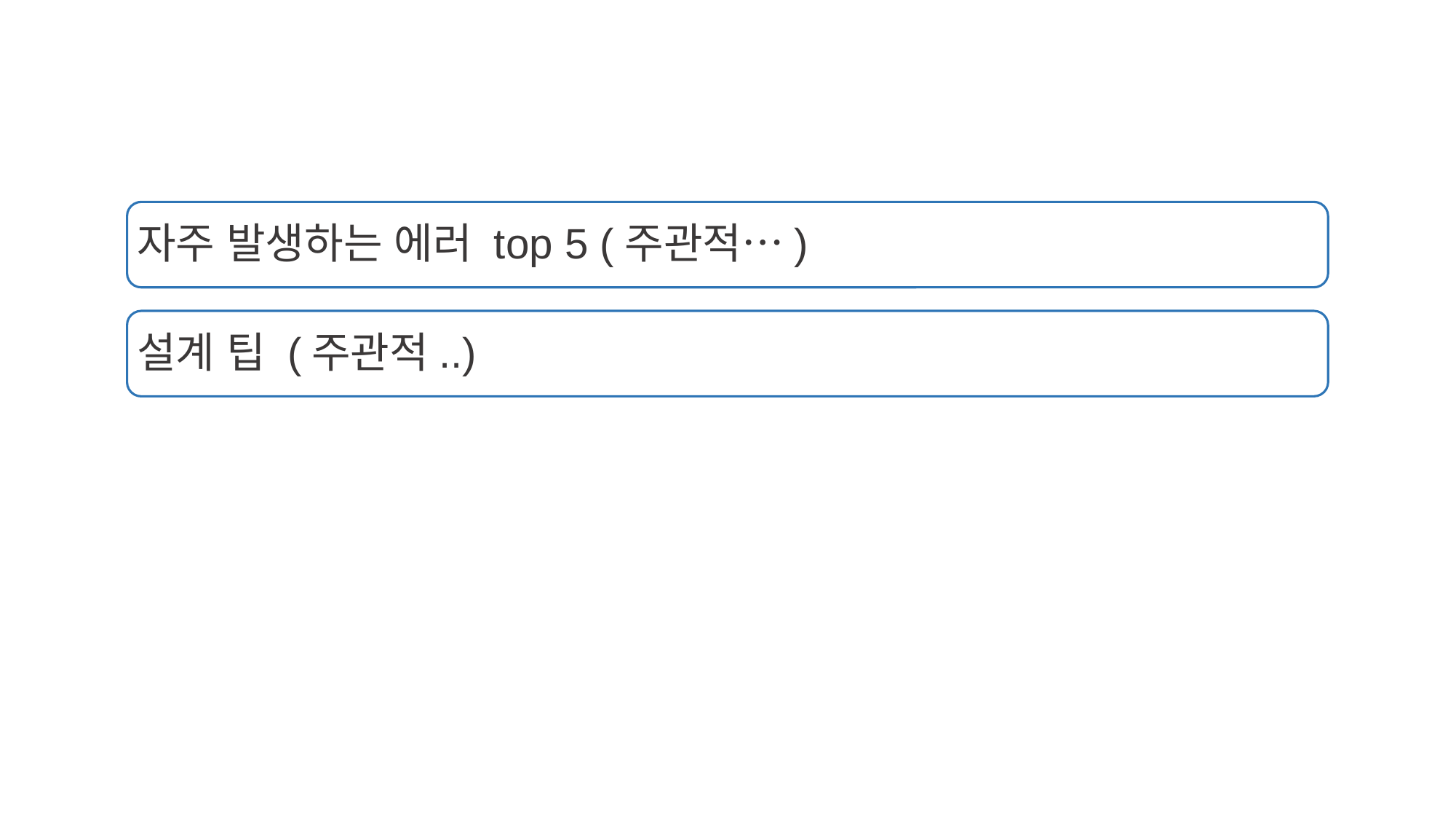

자주 발생하는 에러 top 5 (주관적…)
설계 팁 (주관적..)